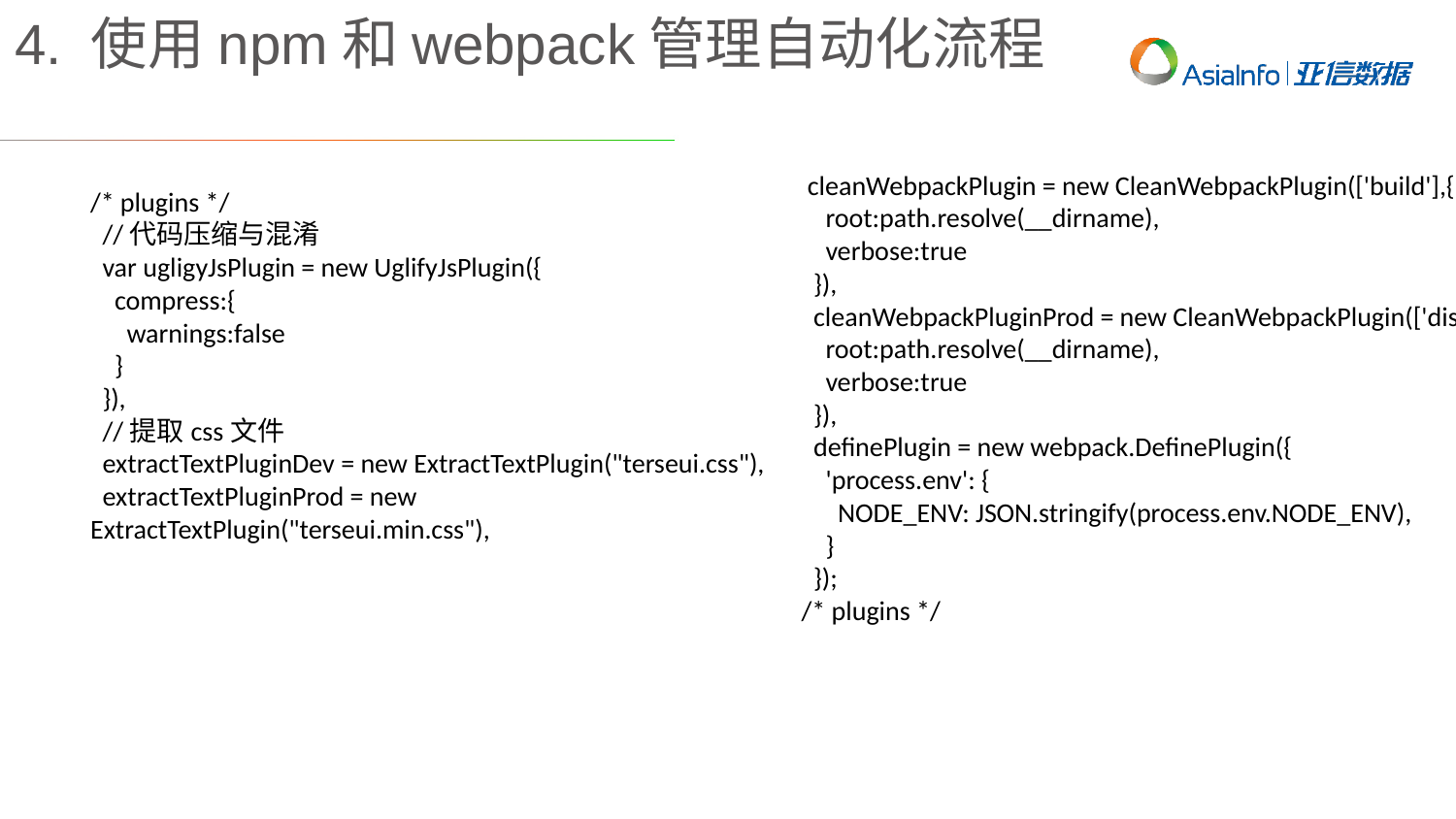

4. 使用npm和webpack管理自动化流程

 cleanWebpackPlugin = new CleanWebpackPlugin(['build'],{
    root:path.resolve(__dirname),
    verbose:true
  }),
  cleanWebpackPluginProd = new CleanWebpackPlugin(['dist'],{
    root:path.resolve(__dirname),
    verbose:true
  }),
  definePlugin = new webpack.DefinePlugin({
    'process.env': {
      NODE_ENV: JSON.stringify(process.env.NODE_ENV),
    }
  });
/* plugins */
/* plugins */
  //代码压缩与混淆
  var ugligyJsPlugin = new UglifyJsPlugin({
    compress:{
      warnings:false
    }
  }),
  //提取css文件
  extractTextPluginDev = new ExtractTextPlugin("terseui.css"),
  extractTextPluginProd = new ExtractTextPlugin("terseui.min.css"),